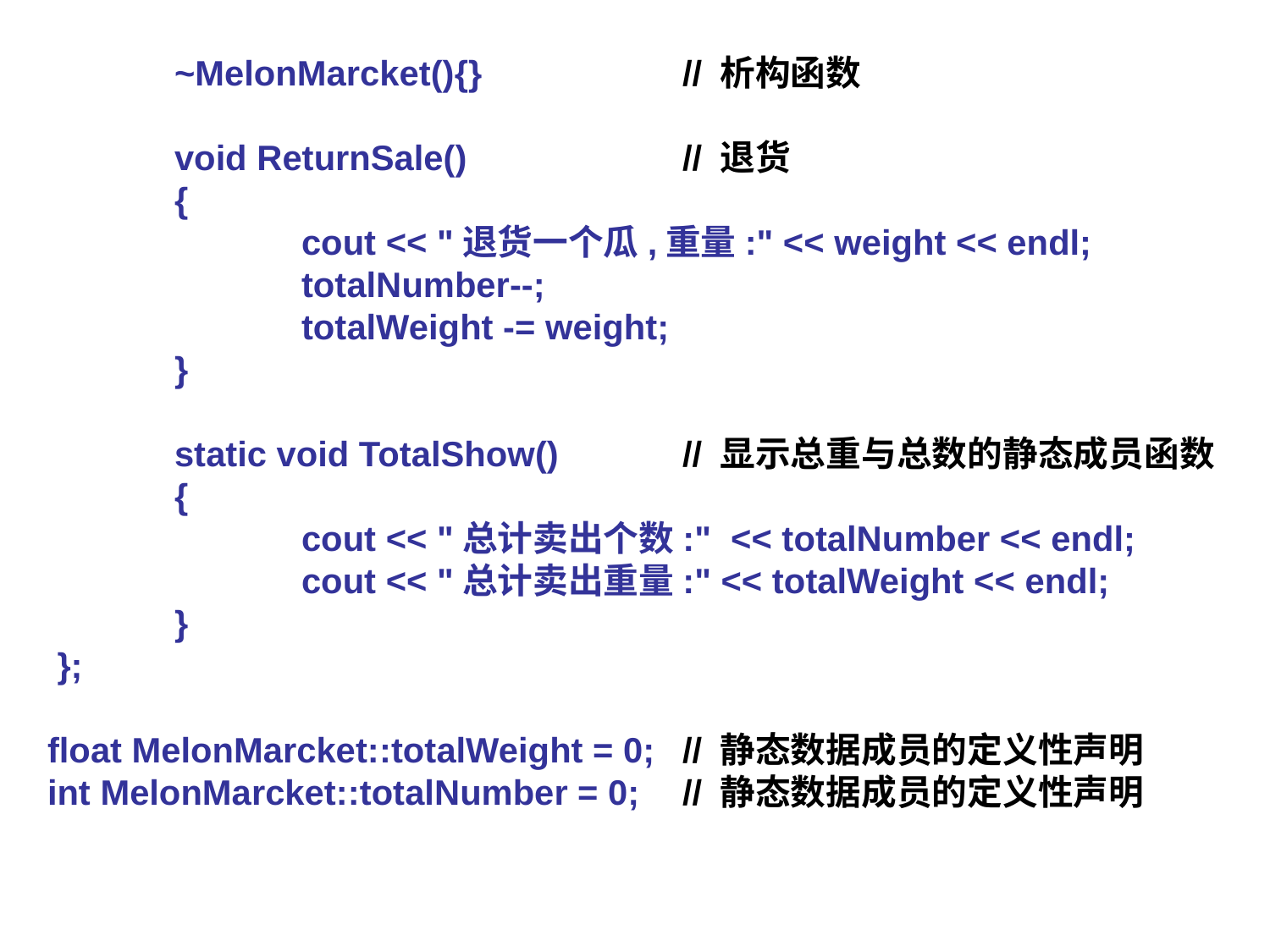

~MelonMarcket(){}		// 析构函数

	void ReturnSale()		// 退货
	{
		cout << "退货一个瓜,重量:" << weight << endl;
		totalNumber--;
		totalWeight -= weight;
	}

	static void TotalShow()	// 显示总重与总数的静态成员函数
	{
		cout << "总计卖出个数:"  << totalNumber << endl;
		cout << "总计卖出重量:" << totalWeight << endl;
	}
 };

float MelonMarcket::totalWeight = 0;	// 静态数据成员的定义性声明
int MelonMarcket::totalNumber = 0;	// 静态数据成员的定义性声明